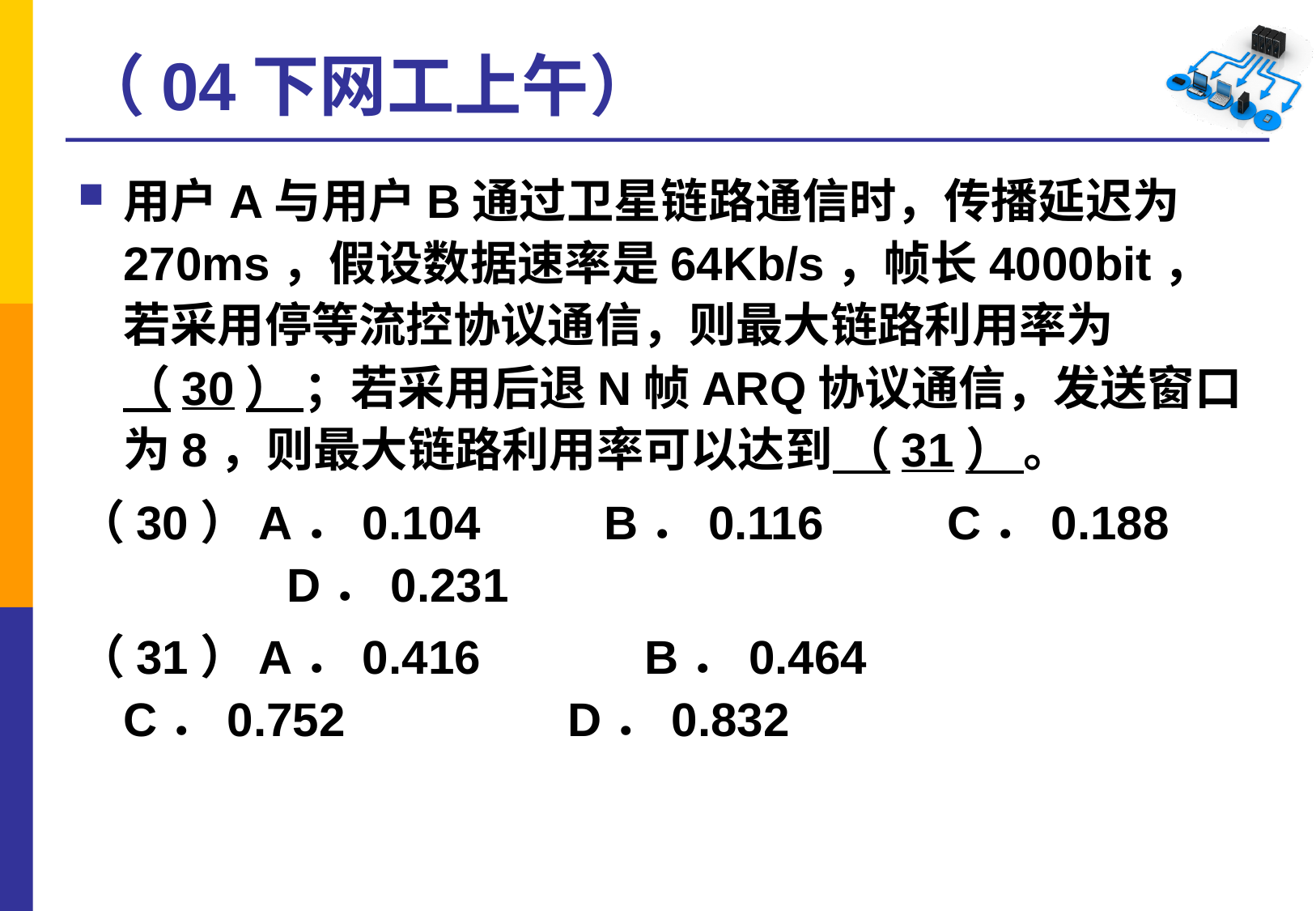

# （04下网工上午）
用户A与用户B通过卫星链路通信时，传播延迟为270ms，假设数据速率是64Kb/s，帧长4000bit，若采用停等流控协议通信，则最大链路利用率为 （30） ；若采用后退N帧ARQ协议通信，发送窗口为8，则最大链路利用率可以达到 （31） 。
（30）A．0.104　     B．0.116　     C．0.188　　　　 D．0.231
（31）A．0.416　　　B．0.464　　 C．0.752　　　　 D．0.832